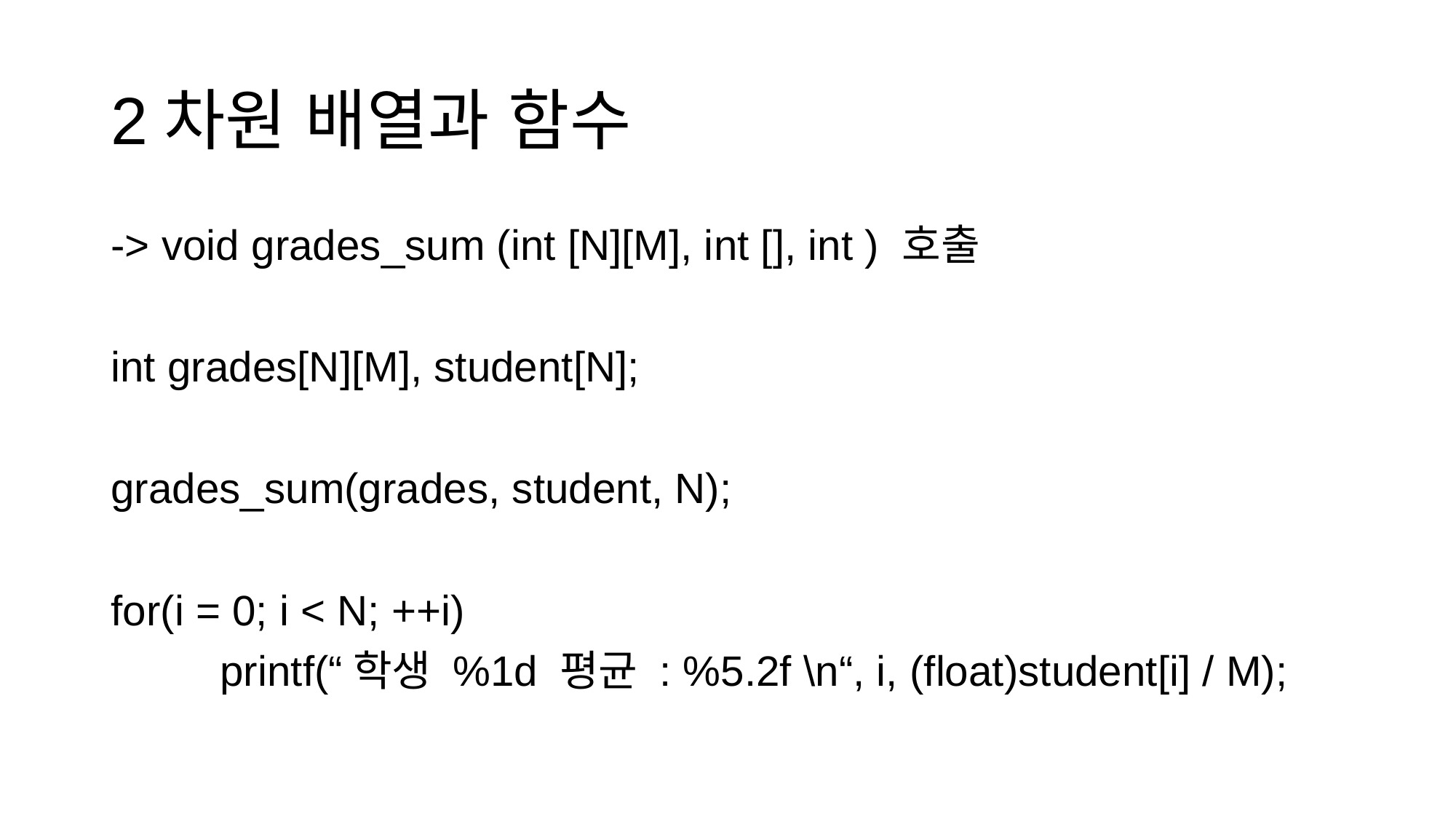

# 2차원 배열과 함수
-> void grades_sum (int [N][M], int [], int ) 호출

int grades[N][M], student[N];

grades_sum(grades, student, N);

for(i = 0; i < N; ++i)
	printf(“학생 %1d 평균 : %5.2f \n“, i, (float)student[i] / M);